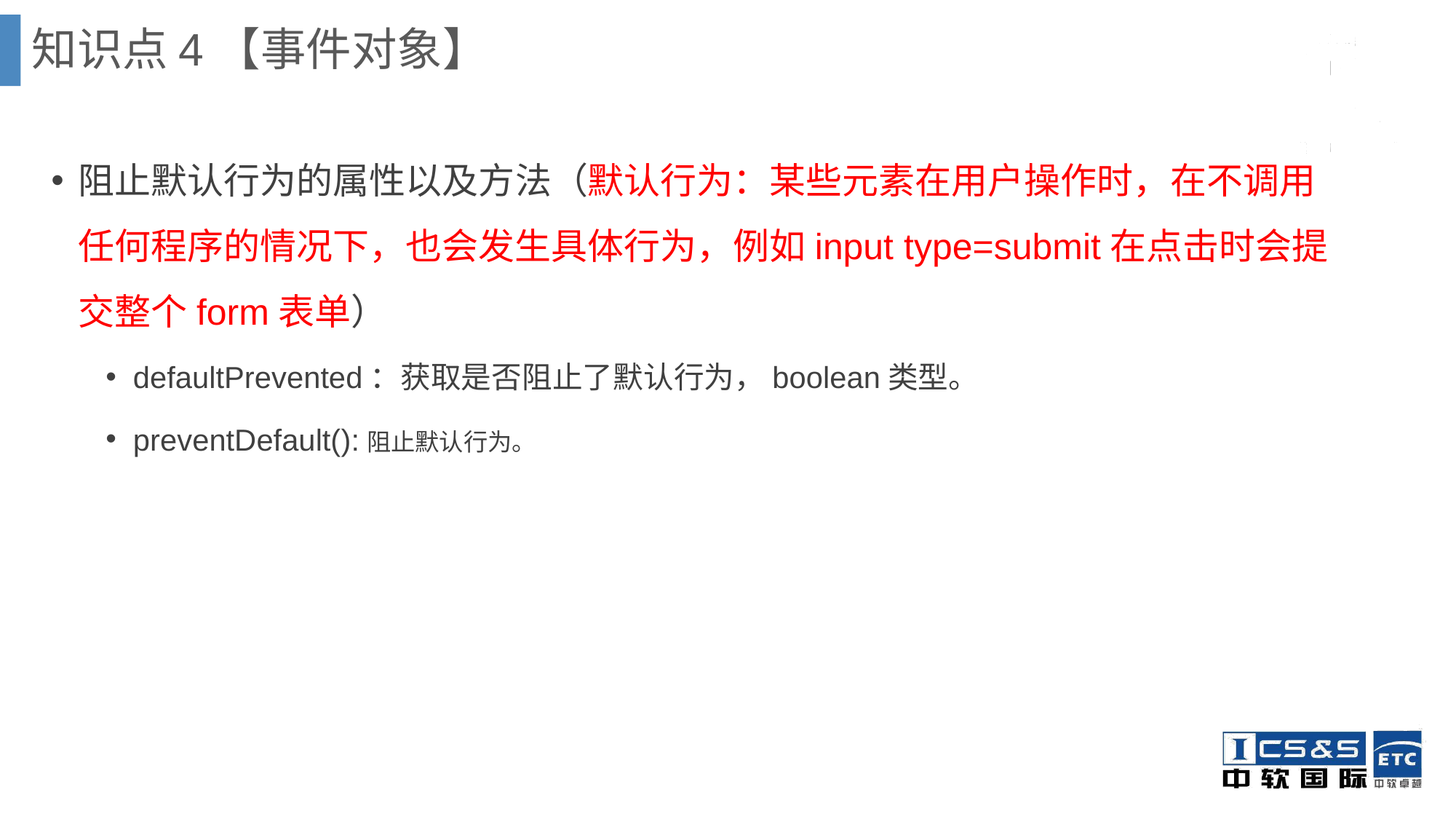

知识点4【事件对象】
阻止默认行为的属性以及方法（默认行为：某些元素在用户操作时，在不调用任何程序的情况下，也会发生具体行为，例如input type=submit在点击时会提交整个form表单）
defaultPrevented：获取是否阻止了默认行为，boolean类型。
preventDefault():阻止默认行为。